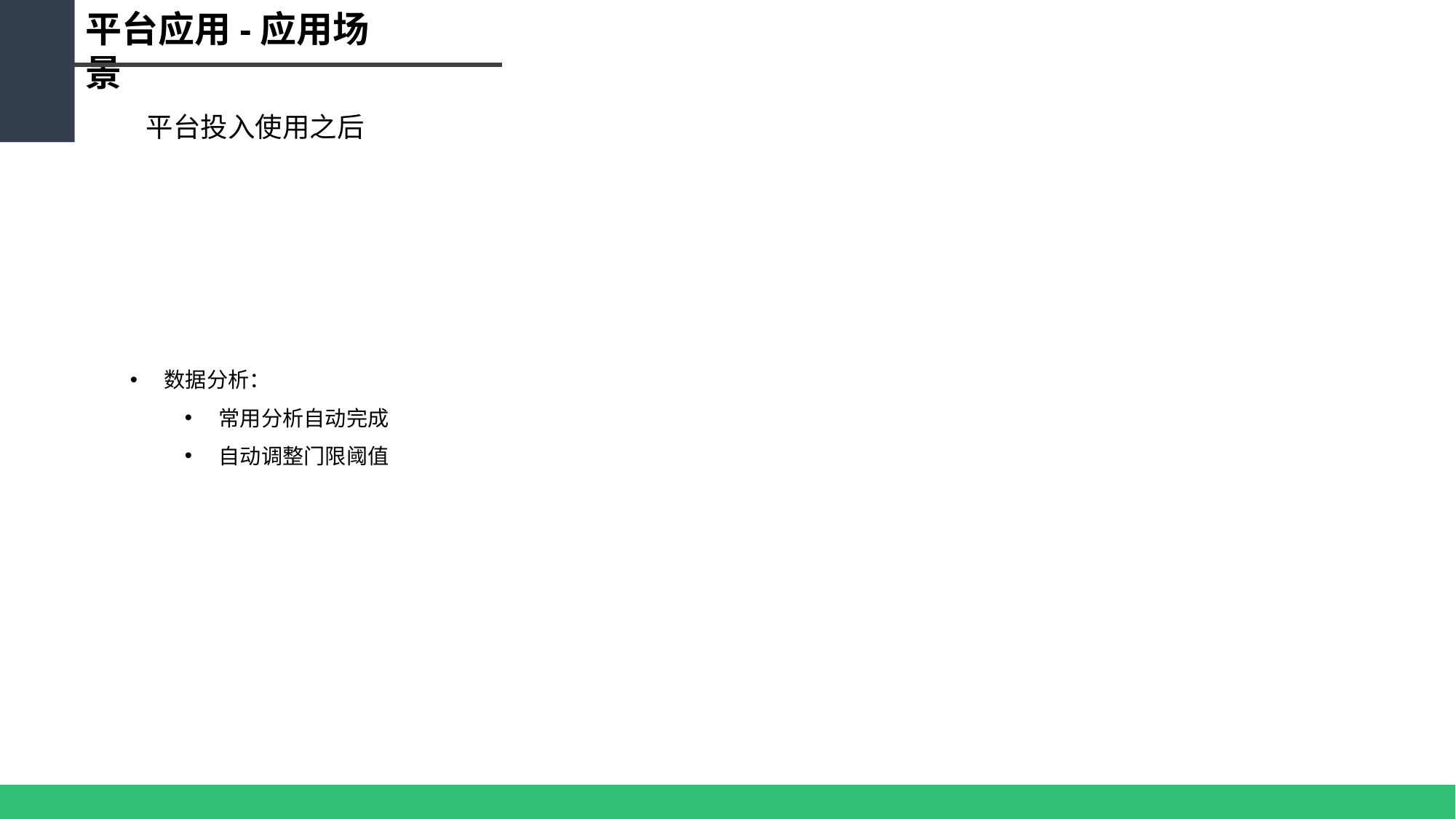

平台应用-应用场景
平台投入使用之后

数据分析：
常用分析自动完成
自动调整门限阈值